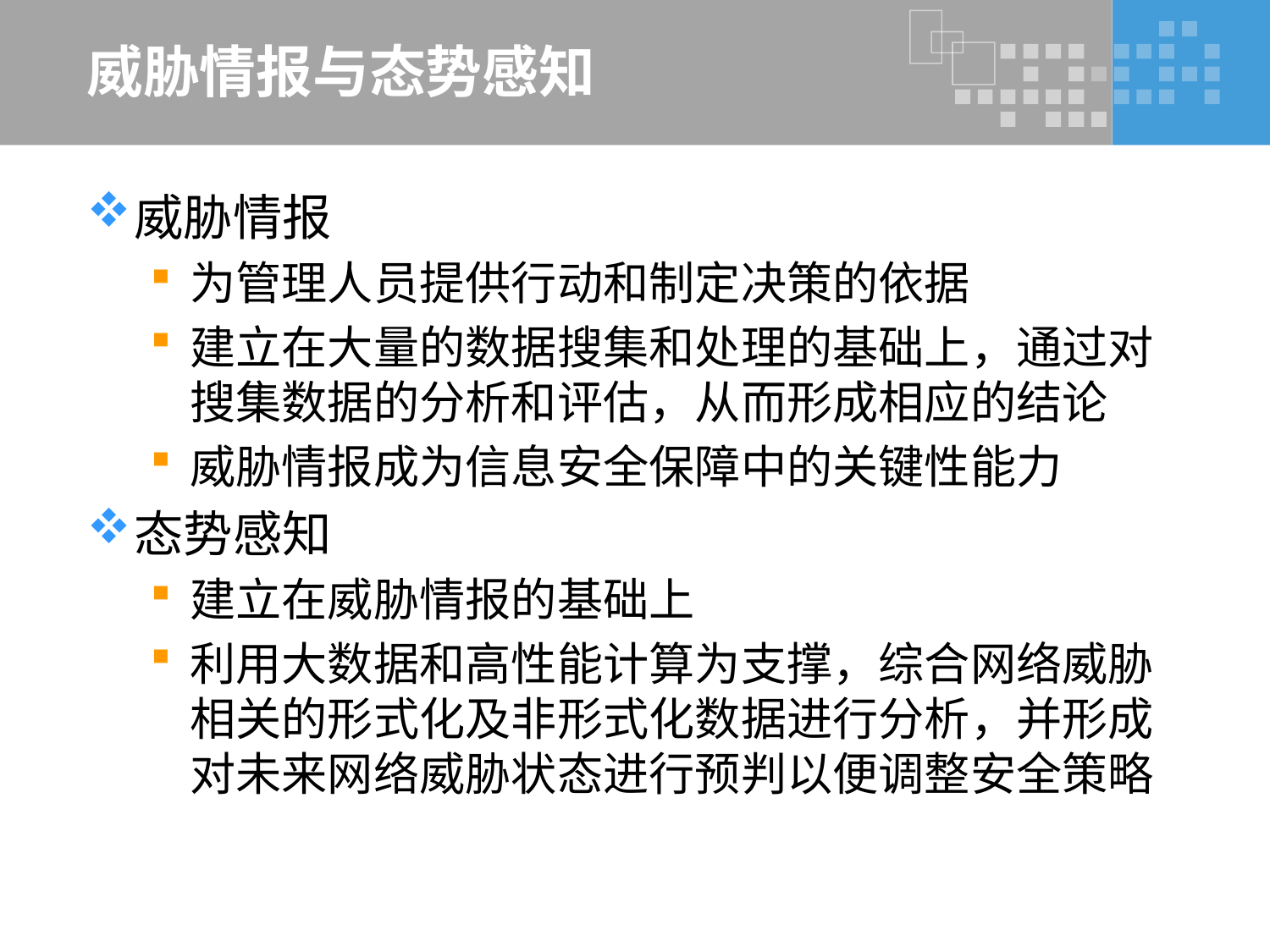

# 威胁情报与态势感知
威胁情报
为管理人员提供行动和制定决策的依据
建立在大量的数据搜集和处理的基础上，通过对搜集数据的分析和评估，从而形成相应的结论
威胁情报成为信息安全保障中的关键性能力
态势感知
建立在威胁情报的基础上
利用大数据和高性能计算为支撑，综合网络威胁相关的形式化及非形式化数据进行分析，并形成对未来网络威胁状态进行预判以便调整安全策略
7